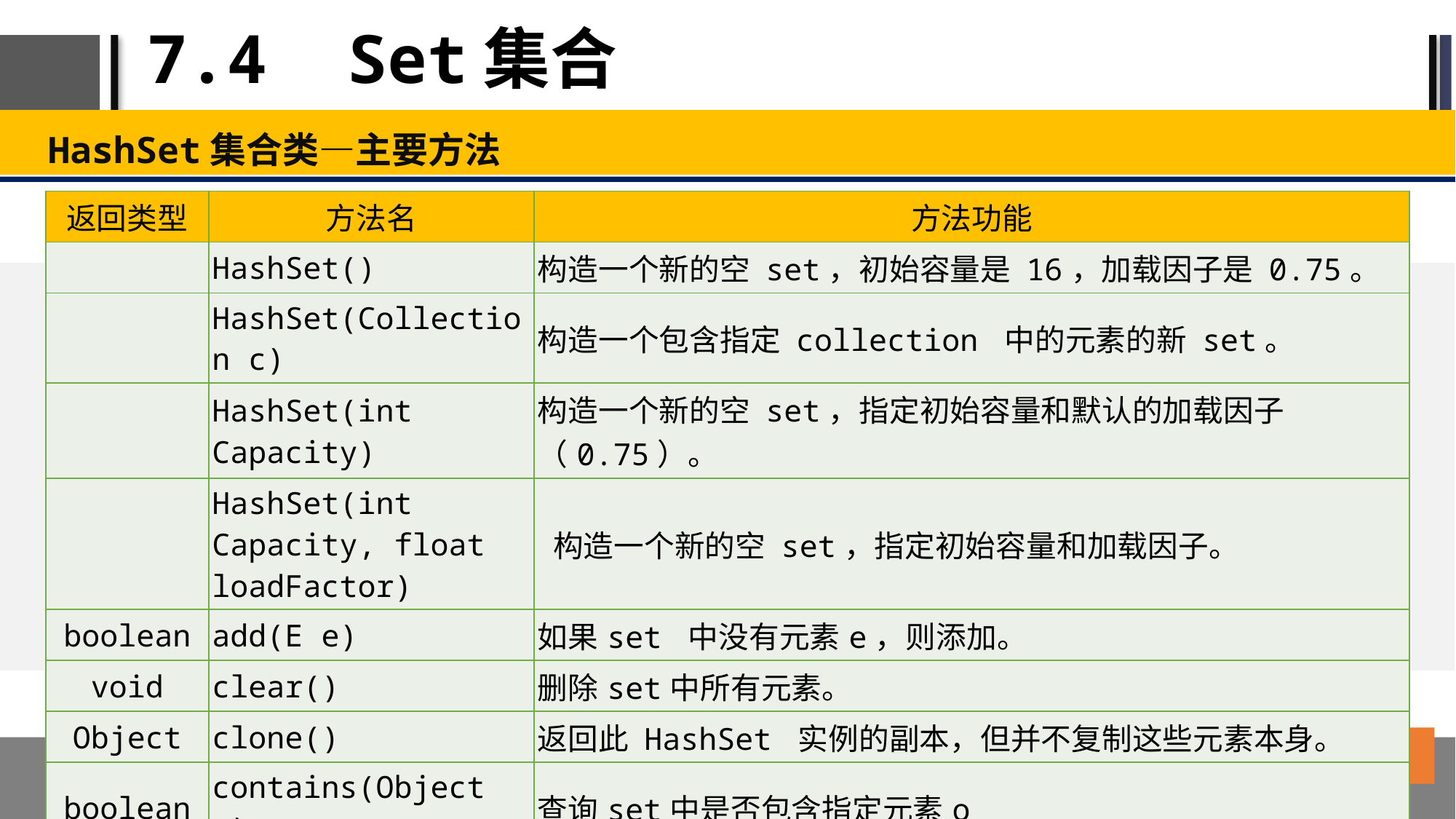

# 7.4  Set集合

HashSet集合类—主要方法

| 返回类型 | 方法名 | 方法功能 |
| --- | --- | --- |
|  | HashSet() | 构造一个新的空 set，初始容量是 16，加载因子是 0.75。 |
|  | HashSet(Collection c) | 构造一个包含指定 collection 中的元素的新 set。 |
|  | HashSet(int Capacity) | 构造一个新的空 set，指定初始容量和默认的加载因子（0.75）。 |
|  | HashSet(int Capacity, float loadFactor) | 构造一个新的空 set，指定初始容量和加载因子。 |
| boolean | add(E e) | 如果set 中没有元素e，则添加。 |
| void | clear() | 删除set中所有元素。 |
| Object | clone() | 返回此 HashSet 实例的副本，但并不复制这些元素本身。 |
| boolean | contains(Object o) | 查询set中是否包含指定元素o |
| boolean | isEmpty() | 判断set中是否没有任何元素。 |
| Iterator<E> | iterator() | 返回set中元素进行迭代的迭代器。 |
| boolean | remove(Object o) | 删除set中的指定元素o |
| int | size() | 返回set中的元素的数量（set的容量）。 |